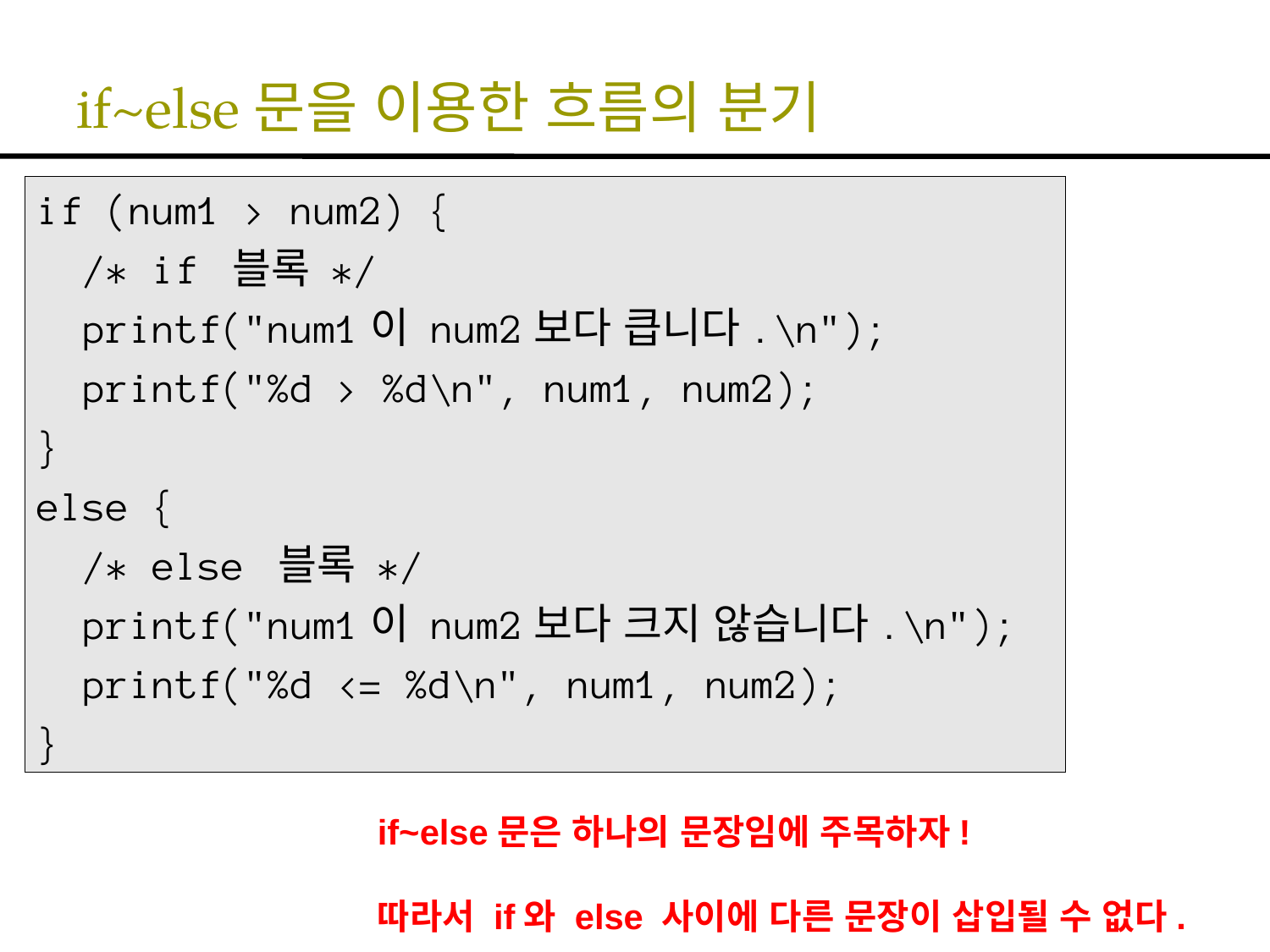

# if~else문을 이용한 흐름의 분기
if (num1 > num2) {
  /* if 블록 */
  printf("num1이 num2보다 큽니다.\n");
  printf("%d > %d\n", num1, num2);
}
else {
  /* else 블록 */
  printf("num1이 num2보다 크지 않습니다.\n");
  printf("%d <= %d\n", num1, num2);
}

if~else문은 하나의 문장임에 주목하자!

따라서 if와 else 사이에 다른 문장이 삽입될 수 없다.